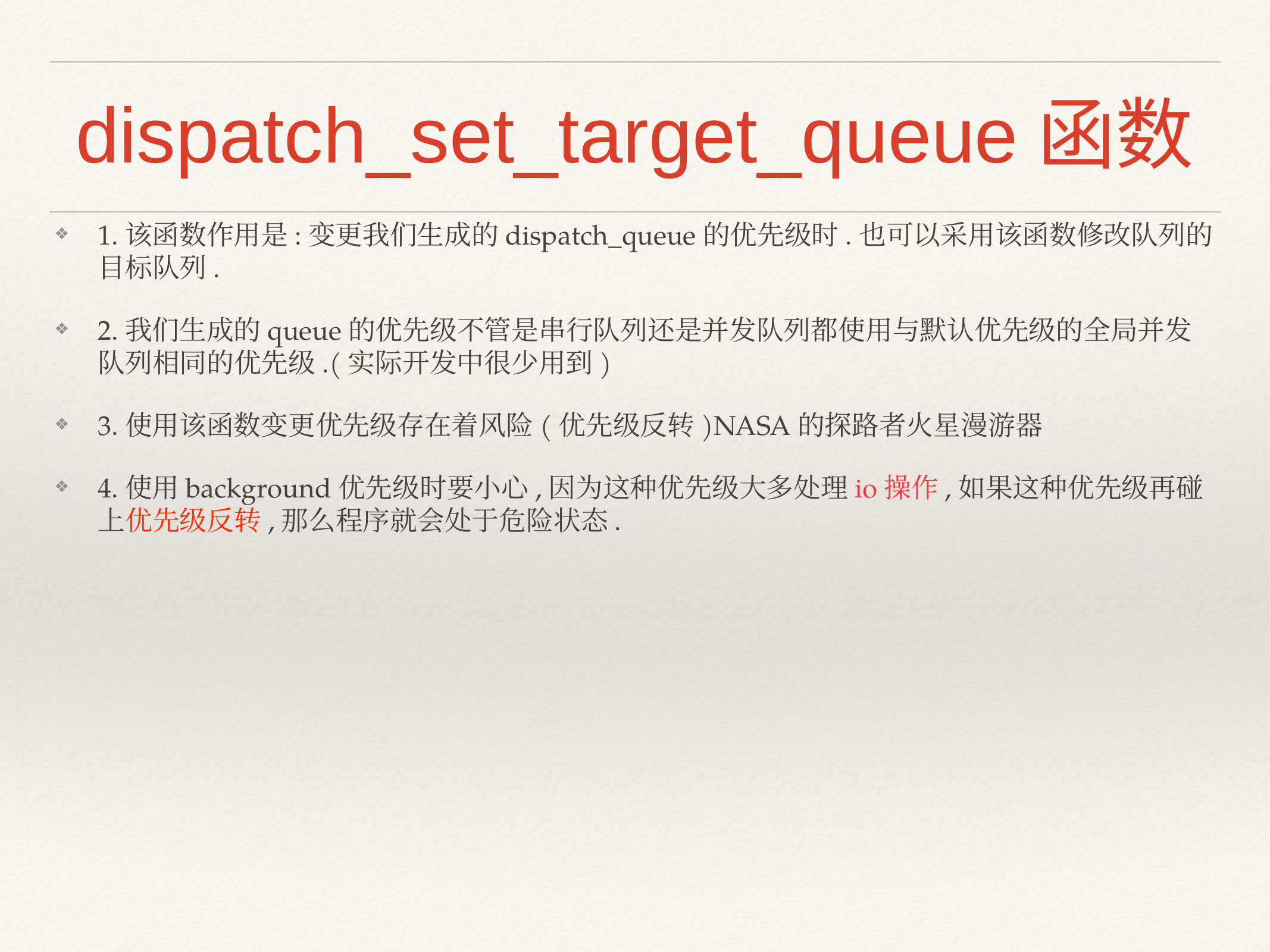

# dispatch_set_target_queue函数
1.该函数作用是:变更我们生成的dispatch_queue的优先级时.也可以采用该函数修改队列的目标队列.
2.我们生成的queue的优先级不管是串行队列还是并发队列都使用与默认优先级的全局并发队列相同的优先级.(实际开发中很少用到)
3.使用该函数变更优先级存在着风险(优先级反转)NASA的探路者火星漫游器
4.使用background优先级时要小心,因为这种优先级大多处理io操作,如果这种优先级再碰上优先级反转,那么程序就会处于危险状态.